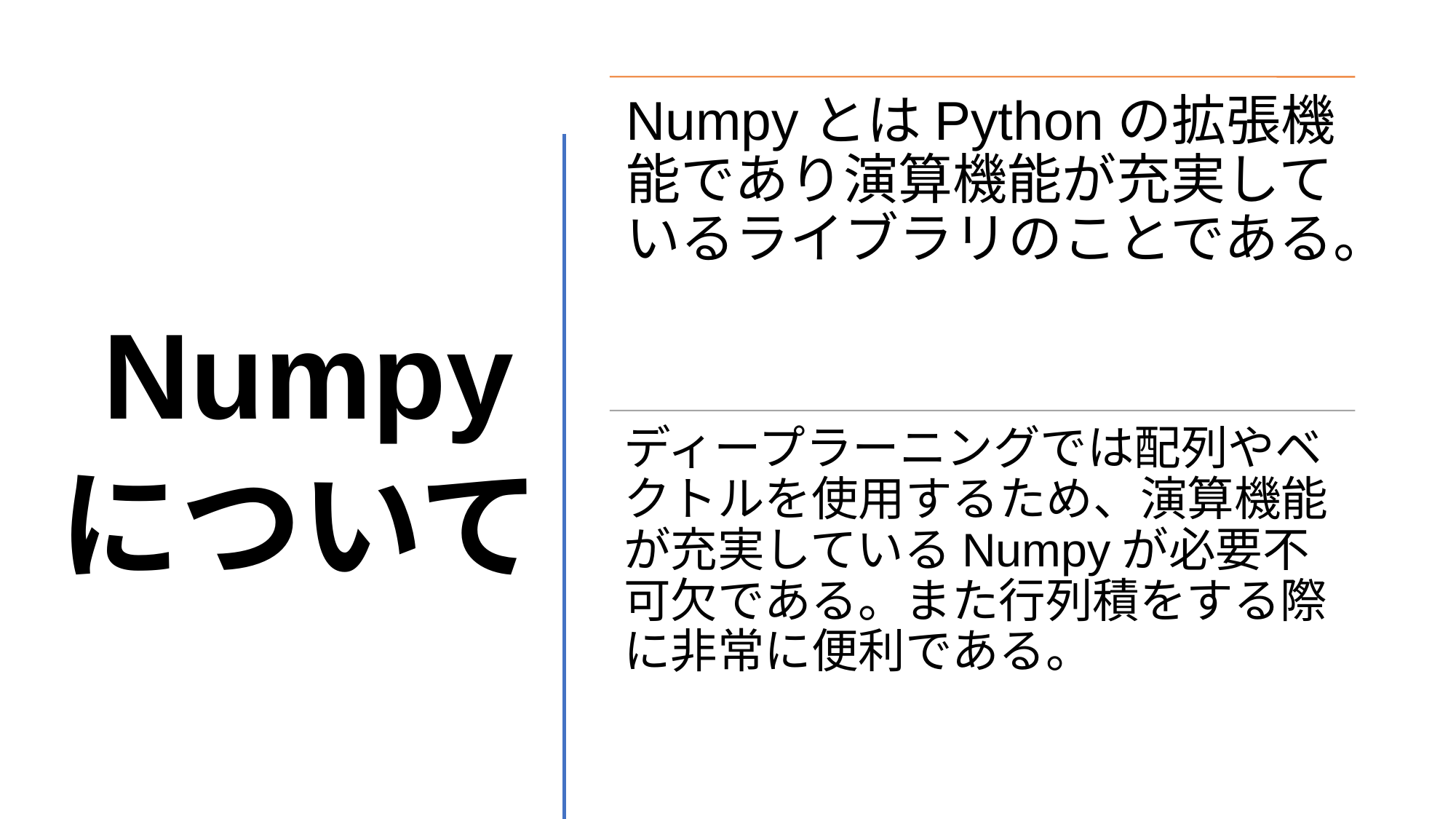

NumpyとはPythonの拡張機能であり演算機能が充実しているライブラリのことである。
ディープラーニングでは配列やベクトルを使用するため、演算機能が充実しているNumpyが必要不可欠である。また行列積をする際に非常に便利である。
# Numpyについて